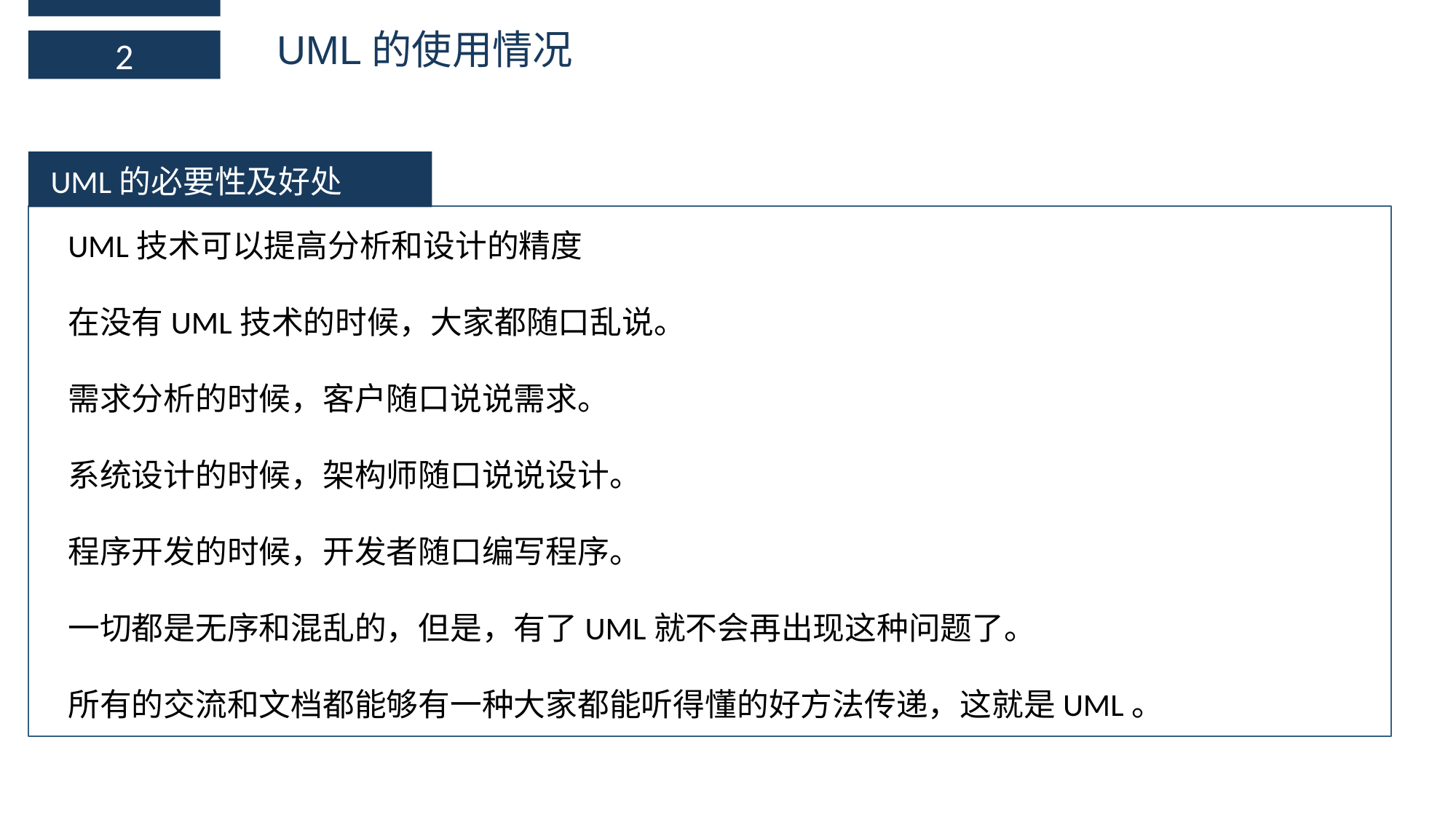

UML的使用情况
2

UML的必要性及好处
UML技术可以提高分析和设计的精度

在没有UML技术的时候，大家都随口乱说。

需求分析的时候，客户随口说说需求。

系统设计的时候，架构师随口说说设计。

程序开发的时候，开发者随口编写程序。

一切都是无序和混乱的，但是，有了UML就不会再出现这种问题了。

所有的交流和文档都能够有一种大家都能听得懂的好方法传递，这就是UML。